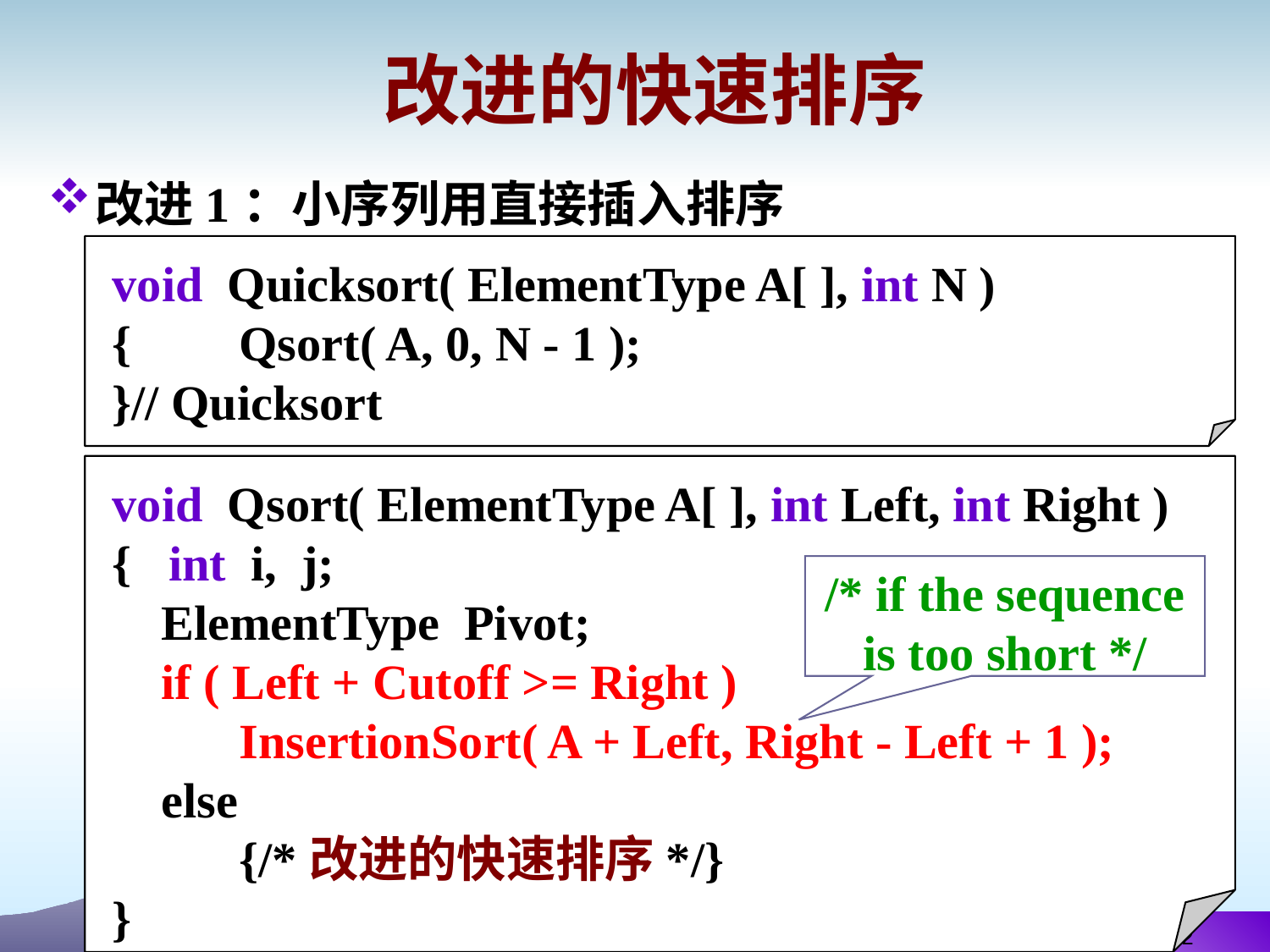

# 改进的快速排序
改进1：小序列用直接插入排序

void  Quicksort( ElementType A[ ], int N )
{ 	Qsort( A, 0, N - 1 );
}// Quicksort
void  Qsort( ElementType A[ ], int Left, int Right )
{   int  i,  j;
    ElementType  Pivot;
    if ( Left + Cutoff >= Right )
	InsertionSort( A + Left, Right - Left + 1 );
    else
	{/*改进的快速排序*/}
}
/* if the sequence is too short */
72